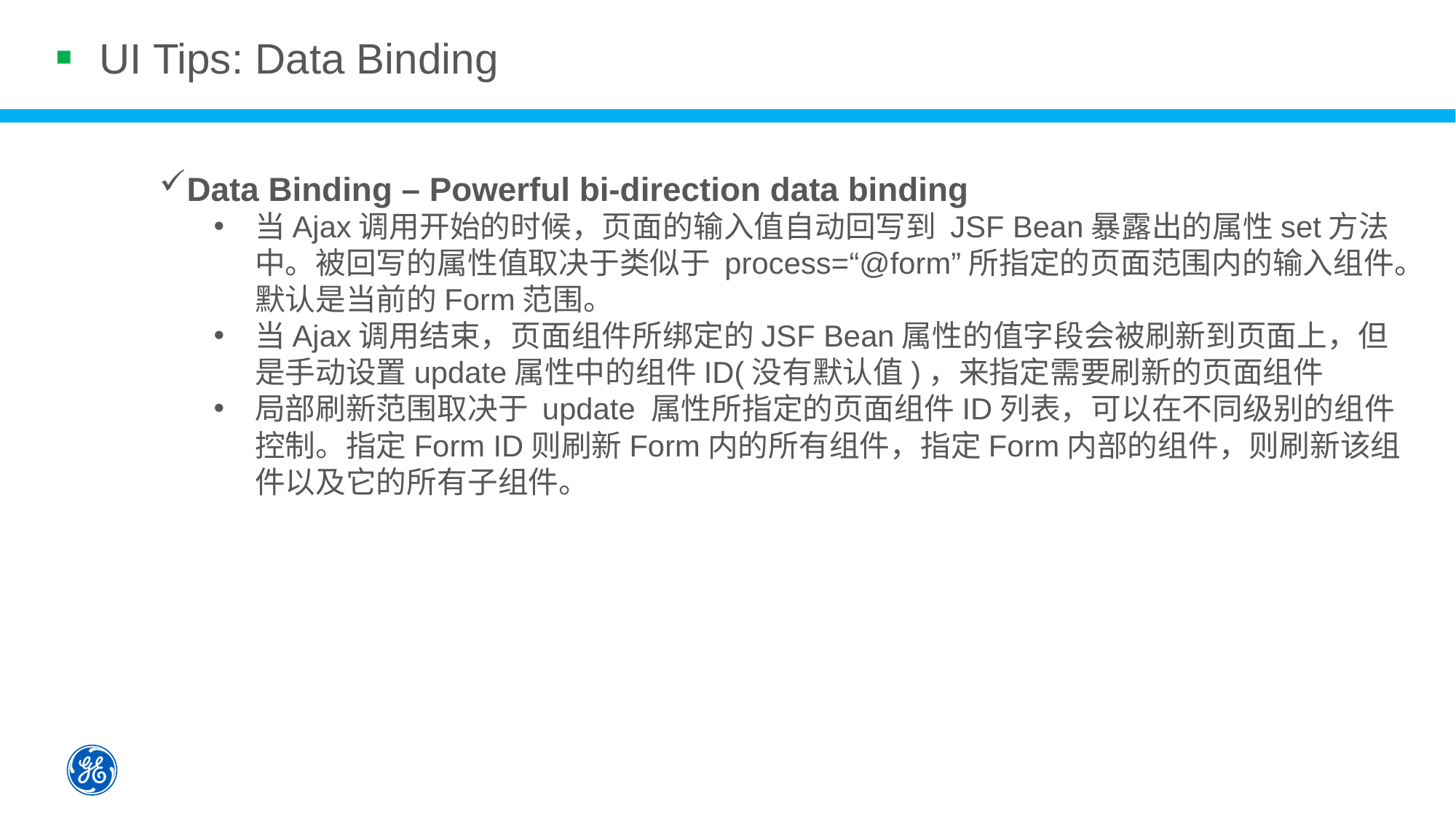

UI Tips: Data Binding

Data Binding – Powerful bi-direction data binding
当Ajax调用开始的时候，页面的输入值自动回写到 JSF Bean暴露出的属性set方法中。被回写的属性值取决于类似于 process=“@form”所指定的页面范围内的输入组件。默认是当前的Form范围。
当Ajax调用结束，页面组件所绑定的JSF Bean属性的值字段会被刷新到页面上，但是手动设置update属性中的组件ID(没有默认值)，来指定需要刷新的页面组件
局部刷新范围取决于 update 属性所指定的页面组件ID列表，可以在不同级别的组件控制。指定Form ID则刷新Form内的所有组件，指定Form内部的组件，则刷新该组件以及它的所有子组件。